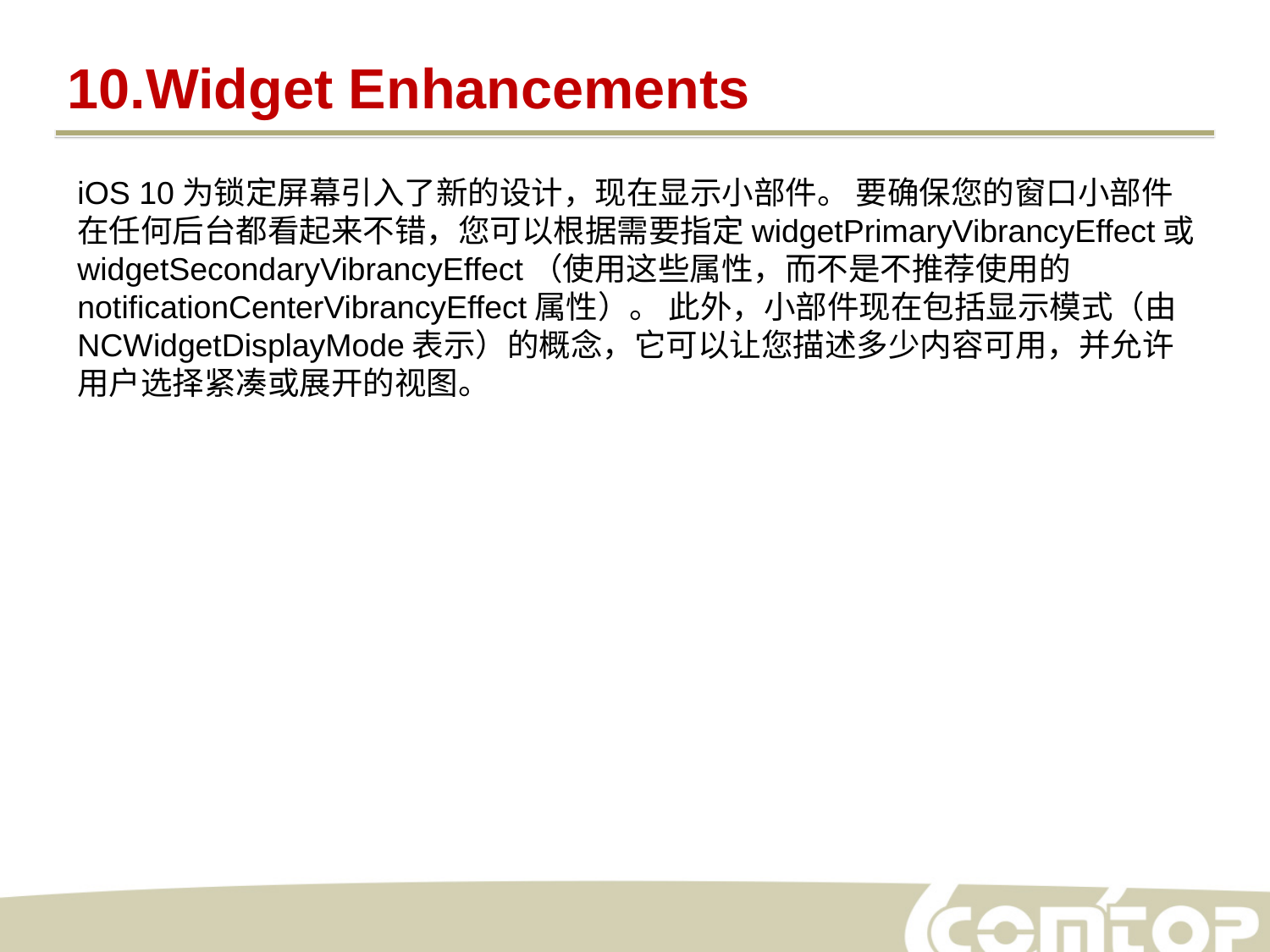

10.Widget Enhancements

iOS 10为锁定屏幕引入了新的设计，现在显示小部件。 要确保您的窗口小部件在任何后台都看起来不错，您可以根据需要指定widgetPrimaryVibrancyEffect或widgetSecondaryVibrancyEffect（使用这些属性，而不是不推荐使用的notificationCenterVibrancyEffect属性）。 此外，小部件现在包括显示模式（由NCWidgetDisplayMode表示）的概念，它可以让您描述多少内容可用，并允许用户选择紧凑或展开的视图。